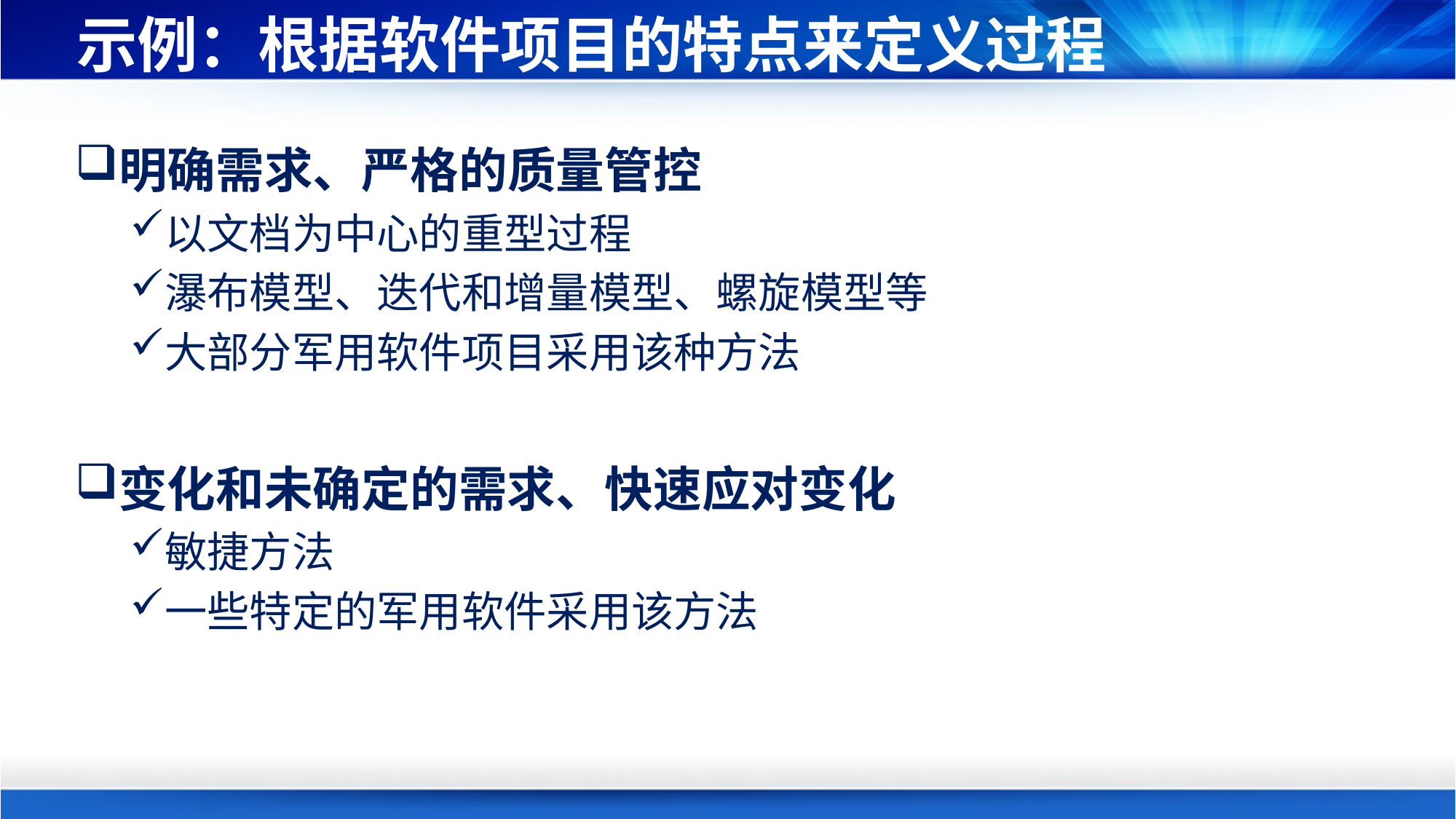

# 示例：根据软件项目的特点来定义过程
明确需求、严格的质量管控
以文档为中心的重型过程
瀑布模型、迭代和增量模型、螺旋模型等
大部分军用软件项目采用该种方法

变化和未确定的需求、快速应对变化
敏捷方法
一些特定的军用软件采用该方法